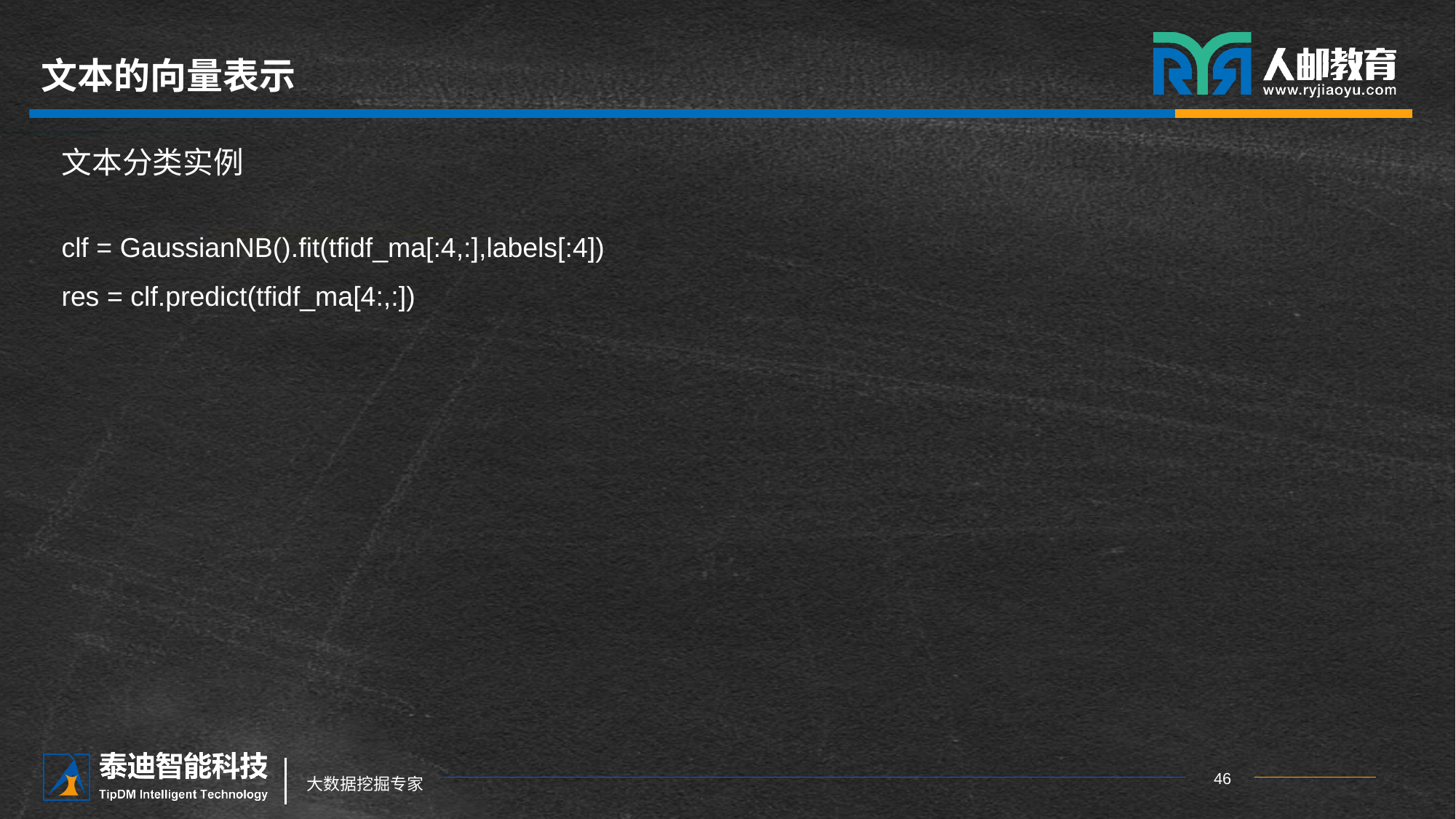

# 文本的向量表示
文本分类实例
clf = GaussianNB().fit(tfidf_ma[:4,:],labels[:4])
res = clf.predict(tfidf_ma[4:,:])